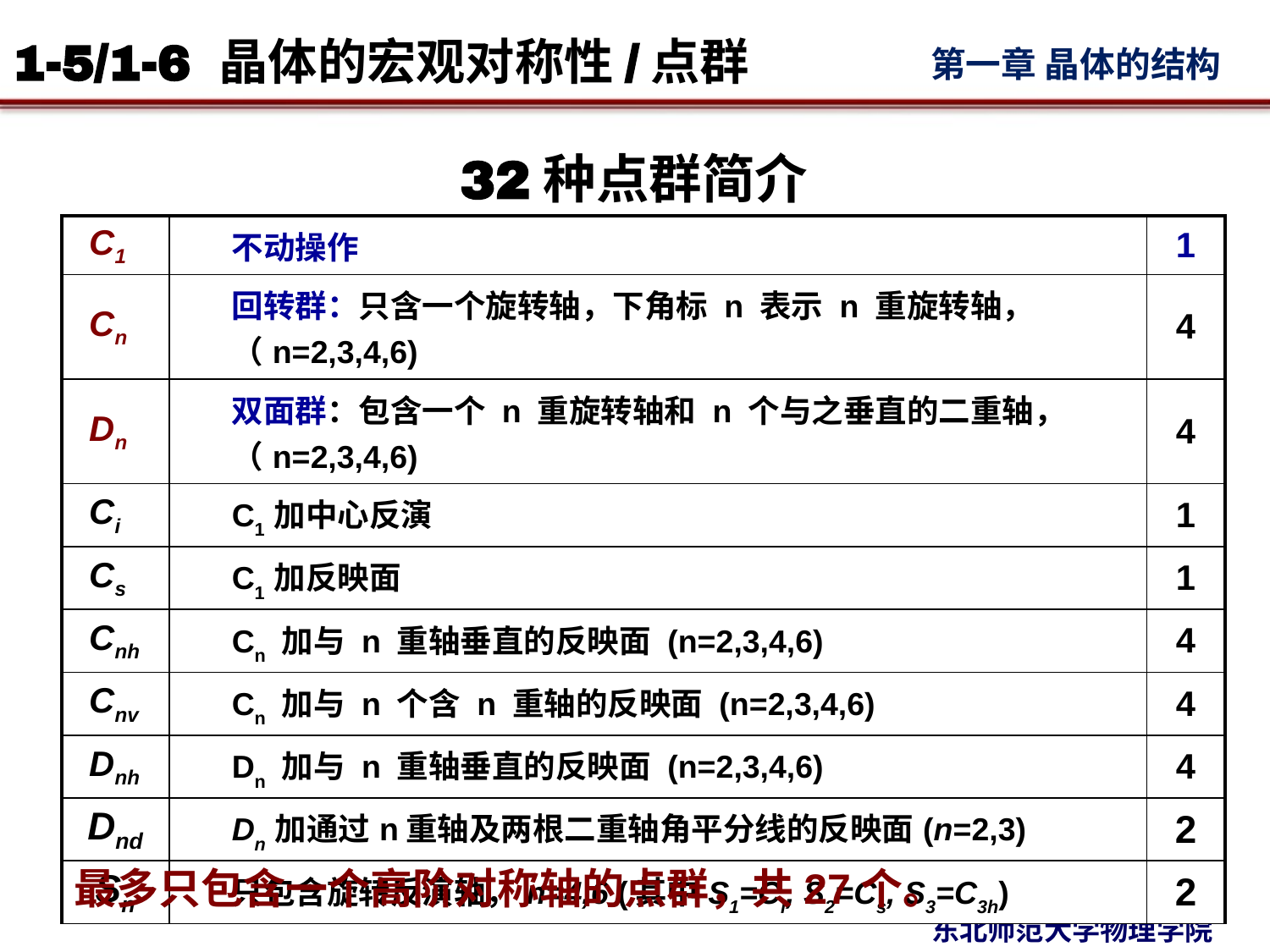

# 32种点群简介
| C1 | 不动操作 | 1 |
| --- | --- | --- |
| Cn | 回转群：只含一个旋转轴，下角标 n 表示 n 重旋转轴，（n=2,3,4,6) | 4 |
| Dn | 双面群：包含一个 n 重旋转轴和 n 个与之垂直的二重轴，（n=2,3,4,6) | 4 |
| Ci | C1 加中心反演 | 1 |
| Cs | C1 加反映面 | 1 |
| Cnh | Cn 加与 n 重轴垂直的反映面 (n=2,3,4,6) | 4 |
| Cnv | Cn 加与 n 个含 n 重轴的反映面 (n=2,3,4,6) | 4 |
| Dnh | Dn 加与 n 重轴垂直的反映面 (n=2,3,4,6) | 4 |
| Dnd | Dn 加通过n重轴及两根二重轴角平分线的反映面(n=2,3) | 2 |
| Sn | 只包含旋转反演轴，n=4,6 (其中S1=Ci, S2=Cs, S3=C3h) | 2 |
最多只包含一个高阶对称轴的点群，共27个。